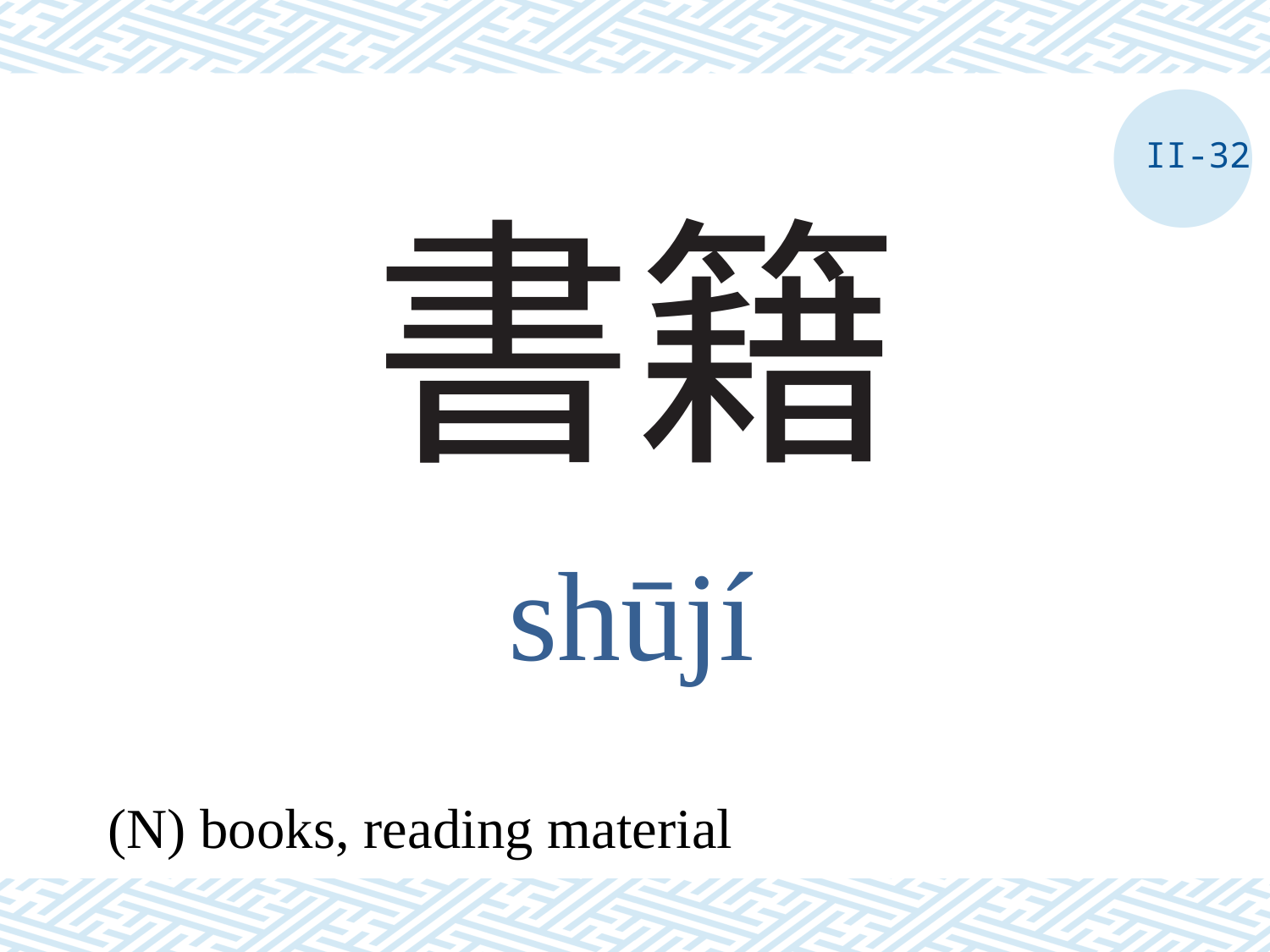

II-32

# 書籍
shūjí
(N) books, reading material